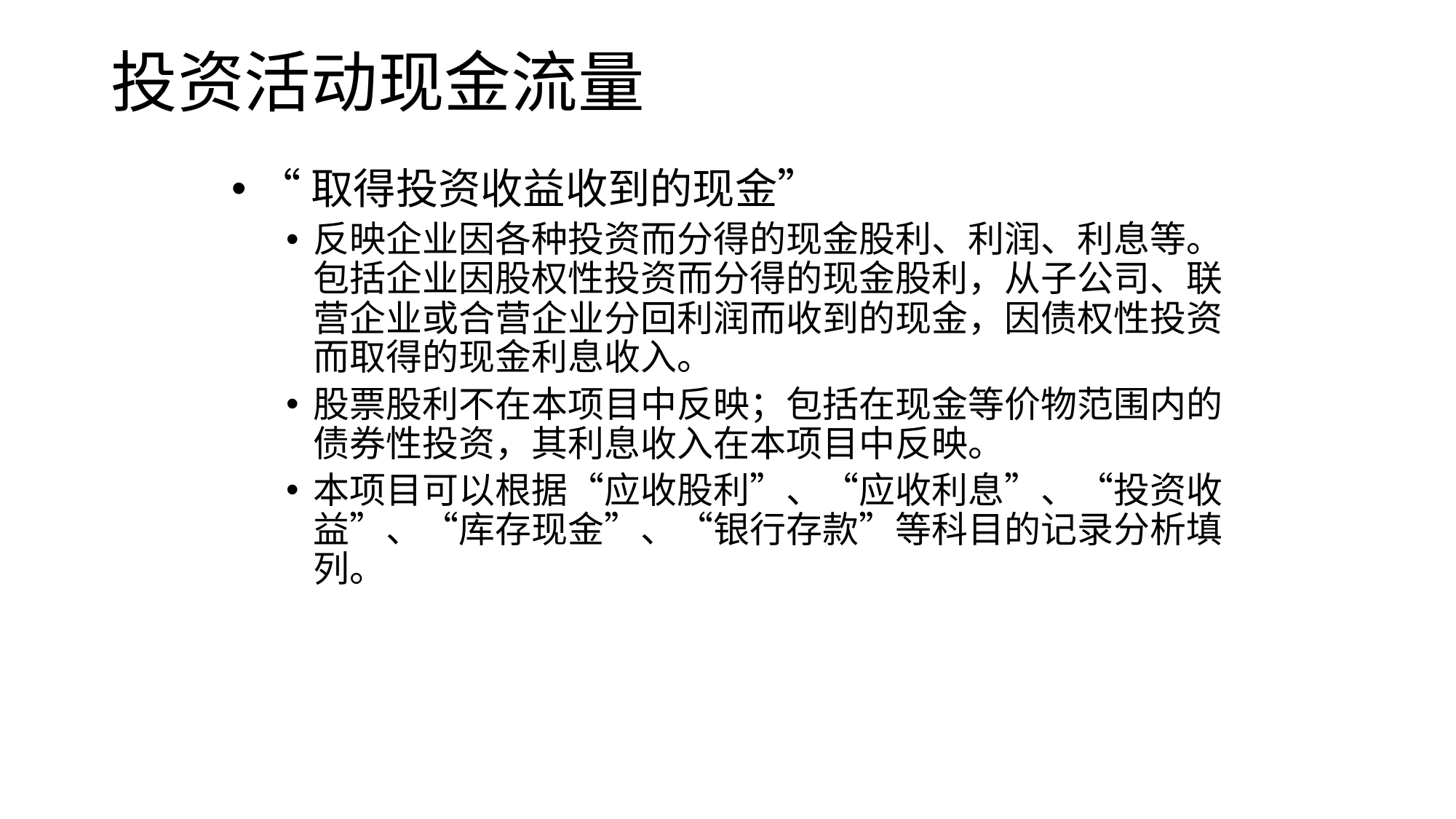

# 投资活动现金流量
“取得投资收益收到的现金”
反映企业因各种投资而分得的现金股利、利润、利息等。包括企业因股权性投资而分得的现金股利，从子公司、联营企业或合营企业分回利润而收到的现金，因债权性投资而取得的现金利息收入。
股票股利不在本项目中反映；包括在现金等价物范围内的债券性投资，其利息收入在本项目中反映。
本项目可以根据“应收股利”、“应收利息”、“投资收益”、“库存现金”、“银行存款”等科目的记录分析填列。
2023/3/30
52